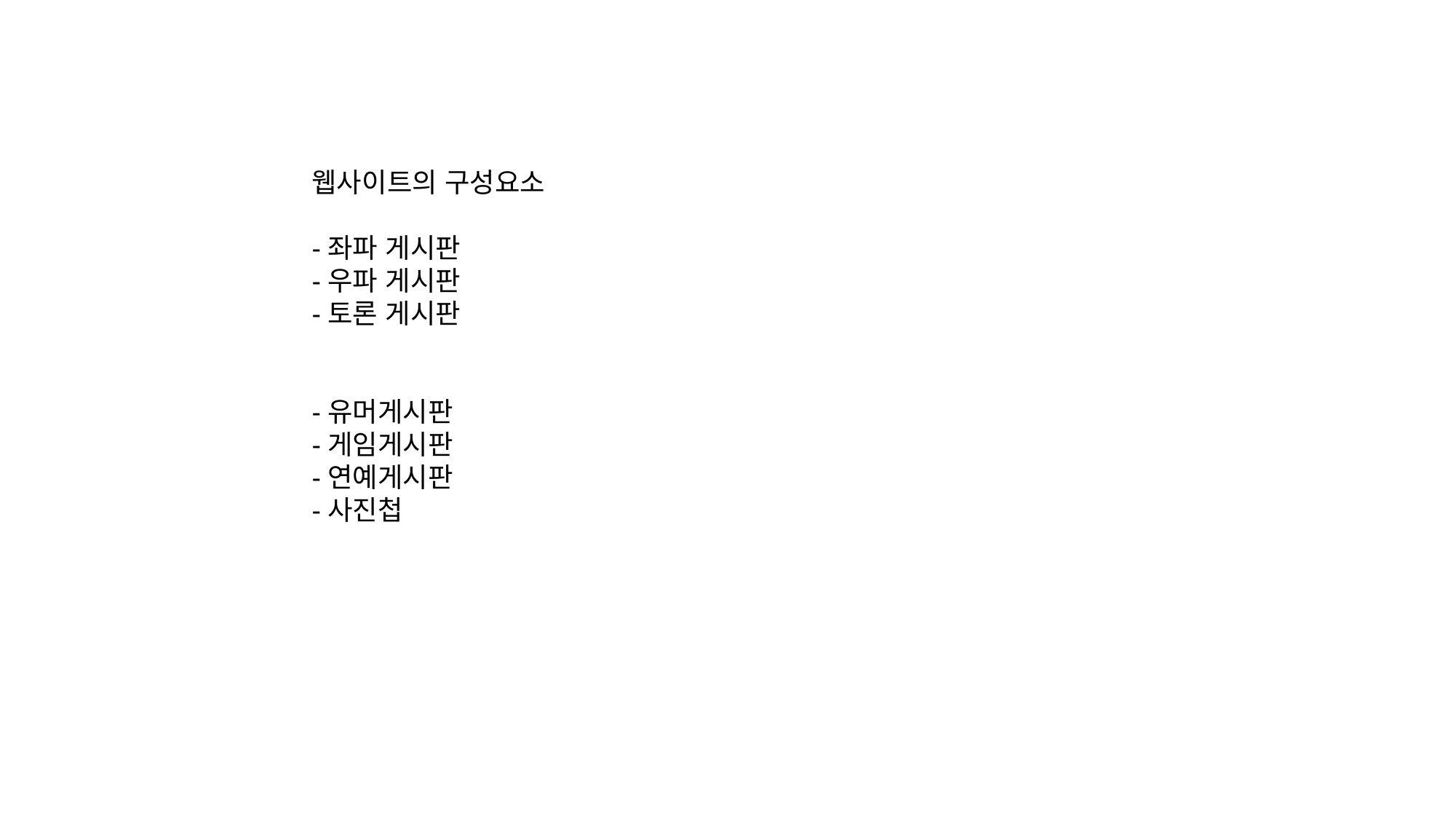

웹사이트의 구성요소

-좌파 게시판
-우파 게시판
-토론 게시판

-유머게시판
-게임게시판
-연예게시판
-사진첩